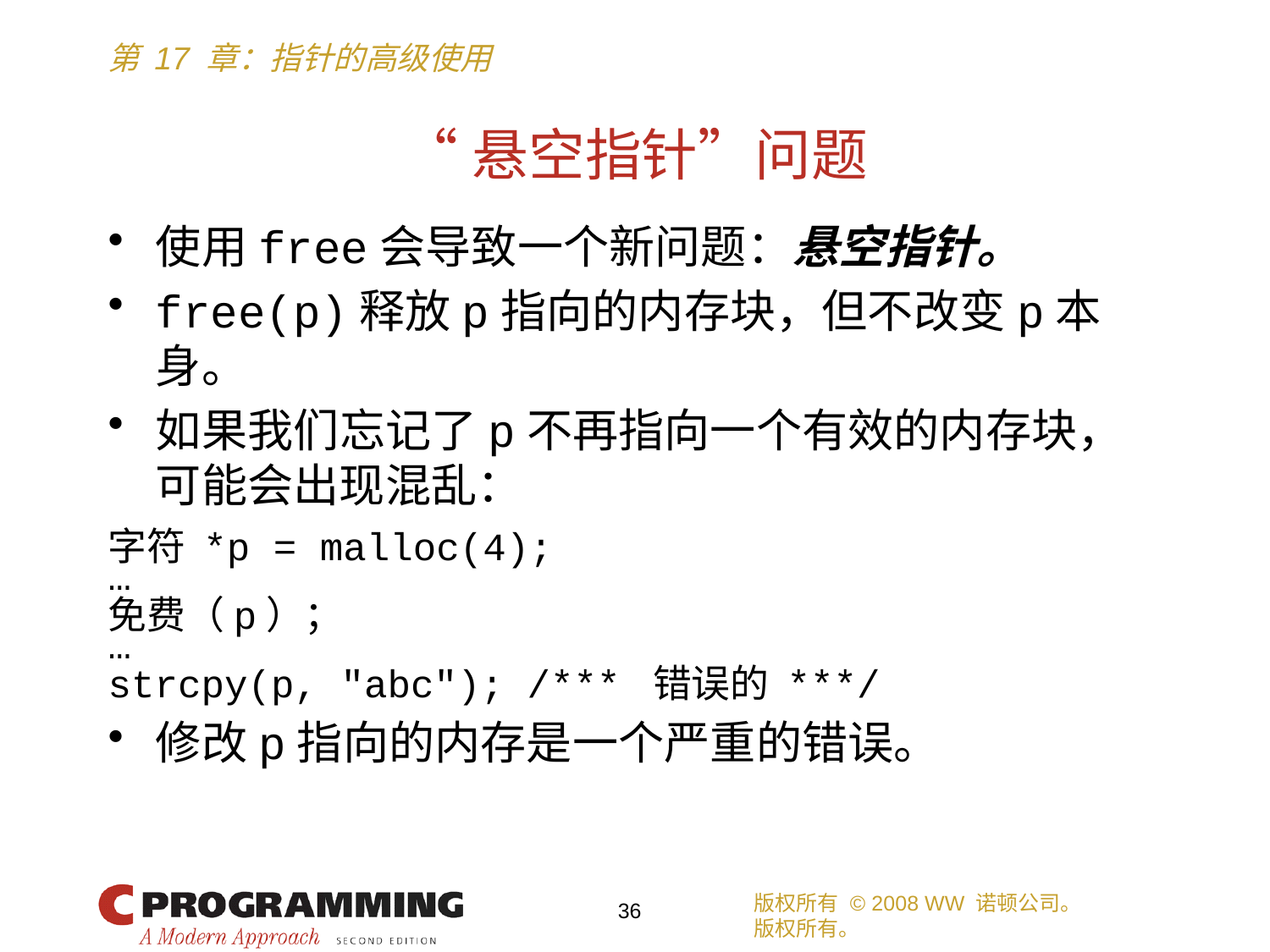

# “悬空指针”问题
使用free会导致一个新问题：悬空指针。
free(p)释放p指向的内存块，但不改变p本身。
如果我们忘记了p不再指向一个有效的内存块，可能会出现混乱：
字符 *p = malloc(4);
…
免费（p）；
…
strcpy(p, "abc"); /*** 错误的 ***/
修改p指向的内存是一个严重的错误。
版权所有 © 2008 WW 诺顿公司。
版权所有。
36